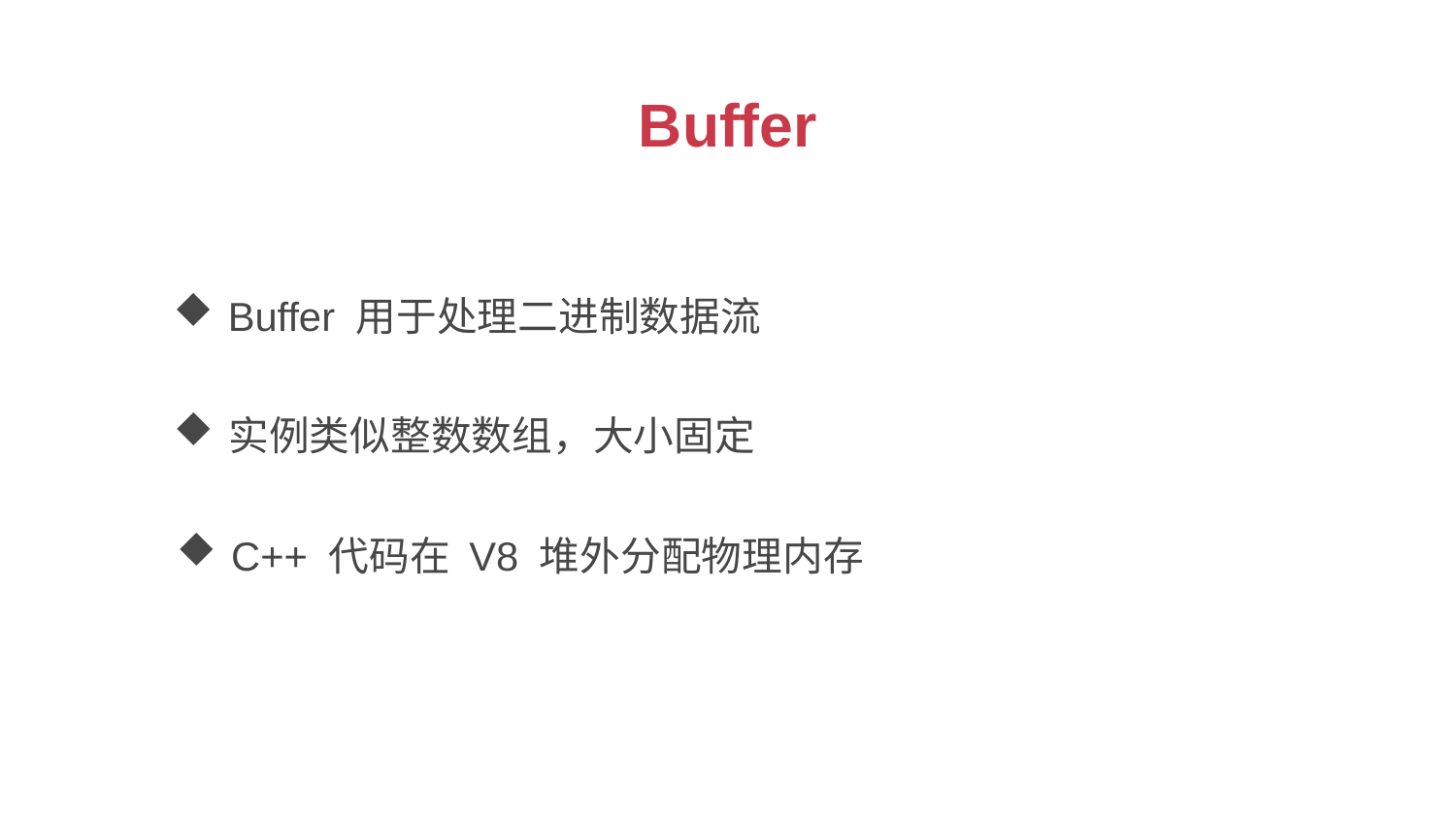

Buffer
Buffer 用于处理二进制数据流
实例类似整数数组，大小固定
C++ 代码在 V8 堆外分配物理内存